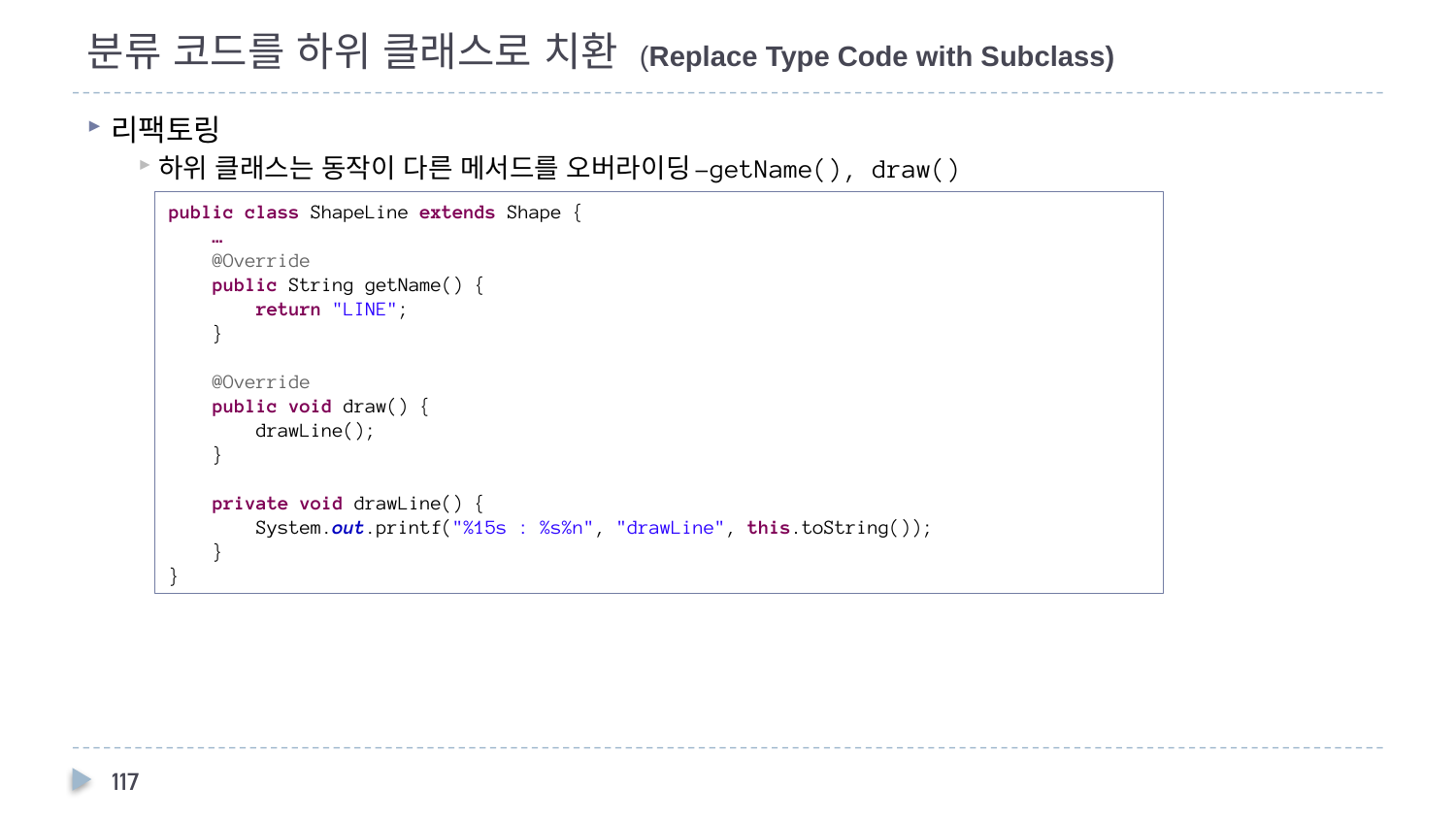

# 분류 코드를 하위 클래스로 치환 (Replace Type Code with Subclass)
리팩토링
하위 클래스는 동작이 다른 메서드를 오버라이딩-getName(), draw()
public class ShapeLine extends Shape {
    …
    @Override
    public String getName() {
        return "LINE";
    }

    @Override
    public void draw() {
        drawLine();
    }

    private void drawLine() {
        System.out.printf("%15s : %s%n", "drawLine", this.toString());
    }
}
117